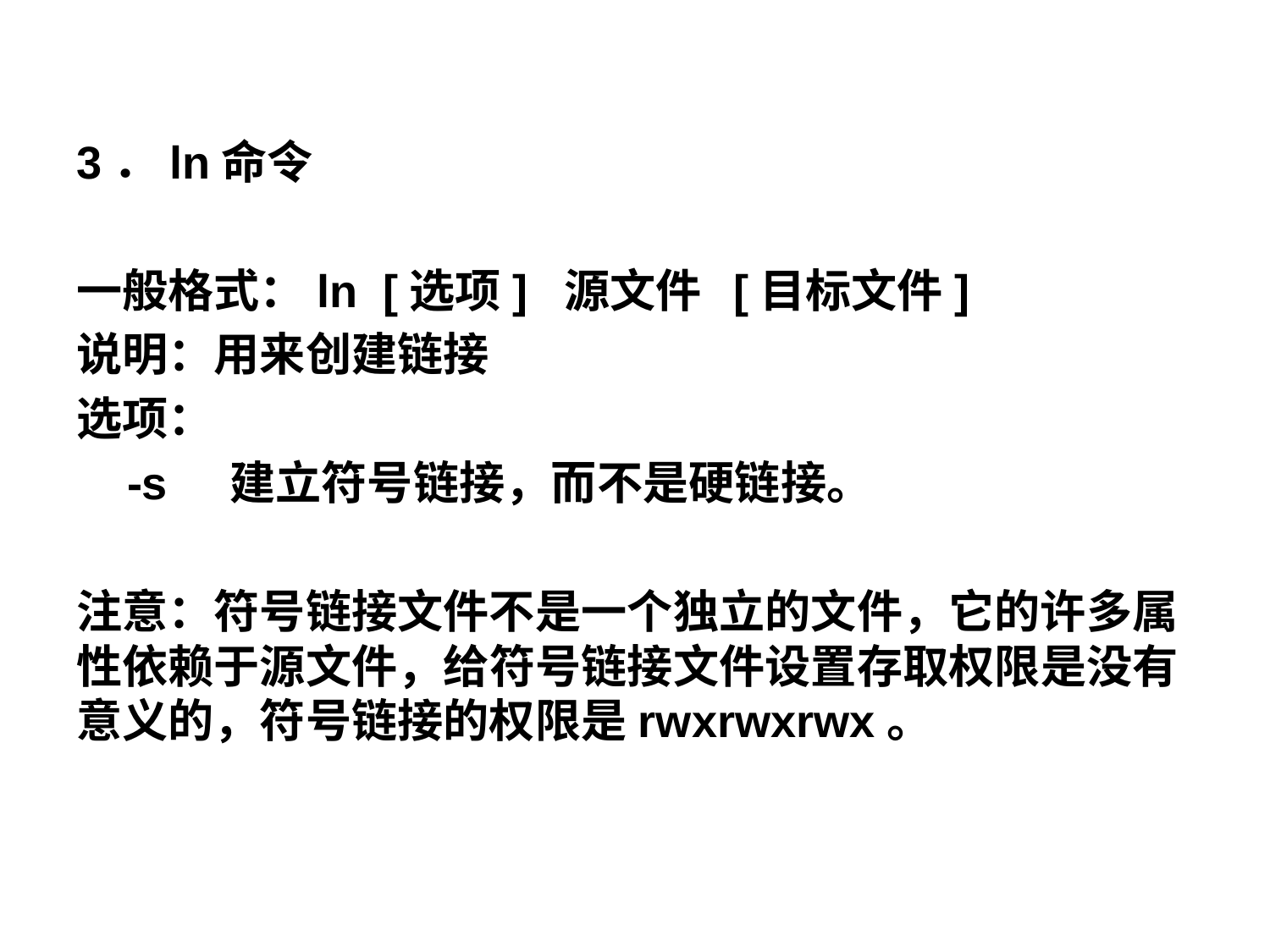

3．ln命令

一般格式：ln  [选项]  源文件  [目标文件]
说明：用来创建链接
选项：
    -s    建立符号链接，而不是硬链接。

注意：符号链接文件不是一个独立的文件，它的许多属性依赖于源文件，给符号链接文件设置存取权限是没有意义的，符号链接的权限是rwxrwxrwx。